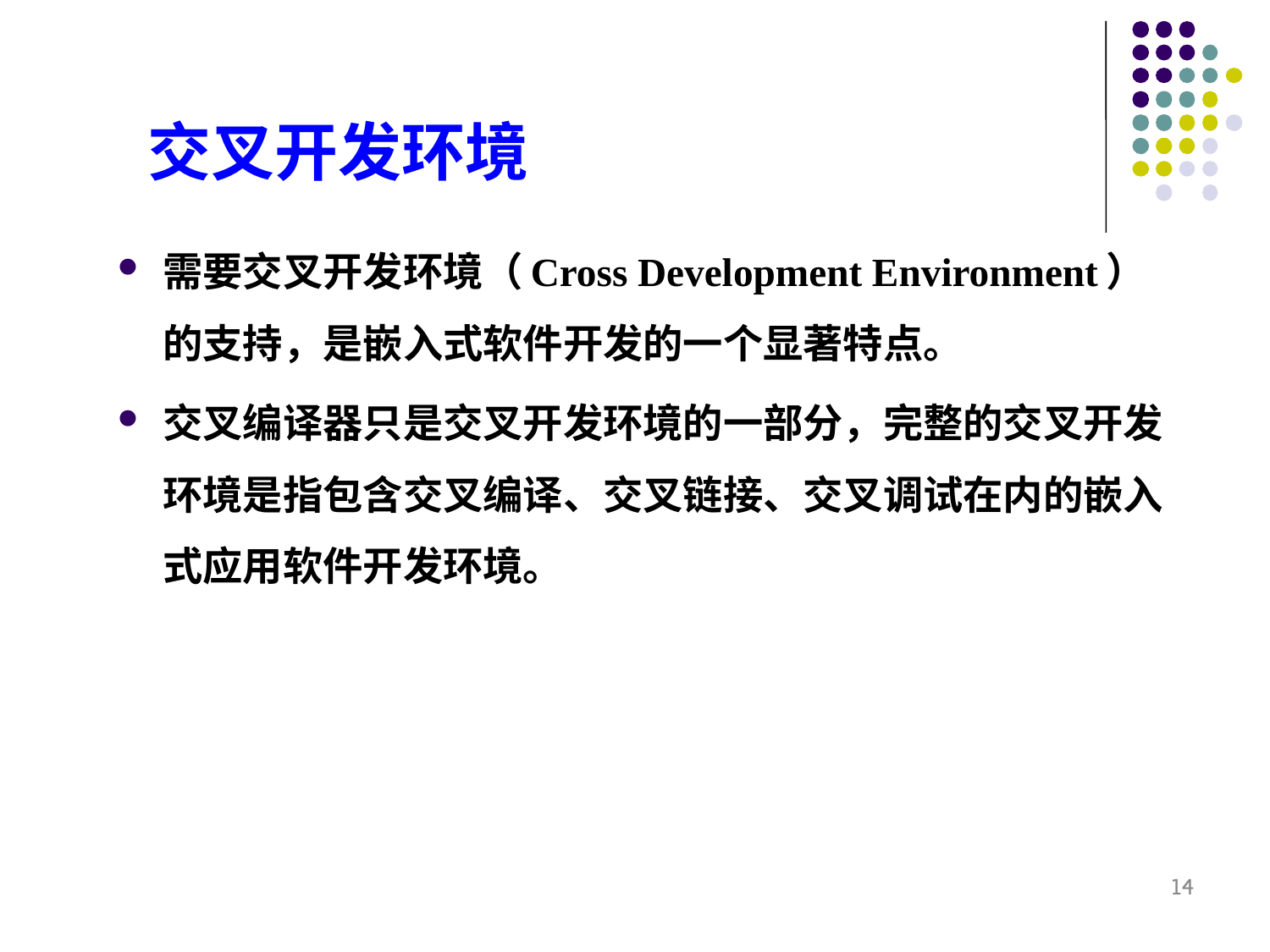

# 交叉开发环境
需要交叉开发环境（Cross Development Environment）的支持，是嵌入式软件开发的一个显著特点。
交叉编译器只是交叉开发环境的一部分，完整的交叉开发环境是指包含交叉编译、交叉链接、交叉调试在内的嵌入式应用软件开发环境。
14